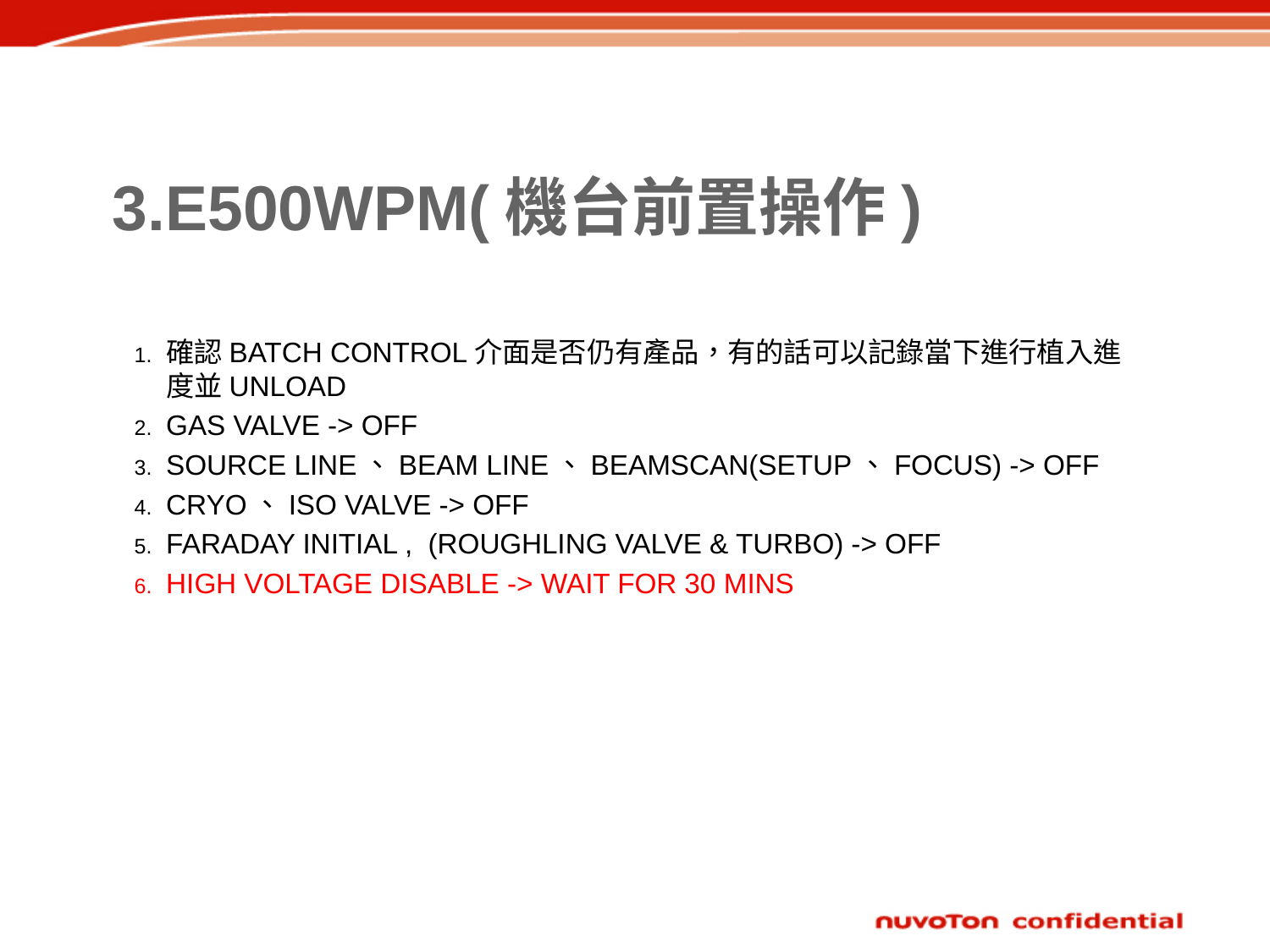

# 3.E500WPM(機台前置操作)
確認BATCH CONTROL介面是否仍有產品，有的話可以記錄當下進行植入進度並UNLOAD
GAS VALVE -> OFF
SOURCE LINE、BEAM LINE、BEAMSCAN(SETUP、FOCUS) -> OFF
CRYO、ISO VALVE -> OFF
FARADAY INITIAL ,  (ROUGHLING VALVE & TURBO) -> OFF
HIGH VOLTAGE DISABLE -> WAIT FOR 30 MINS